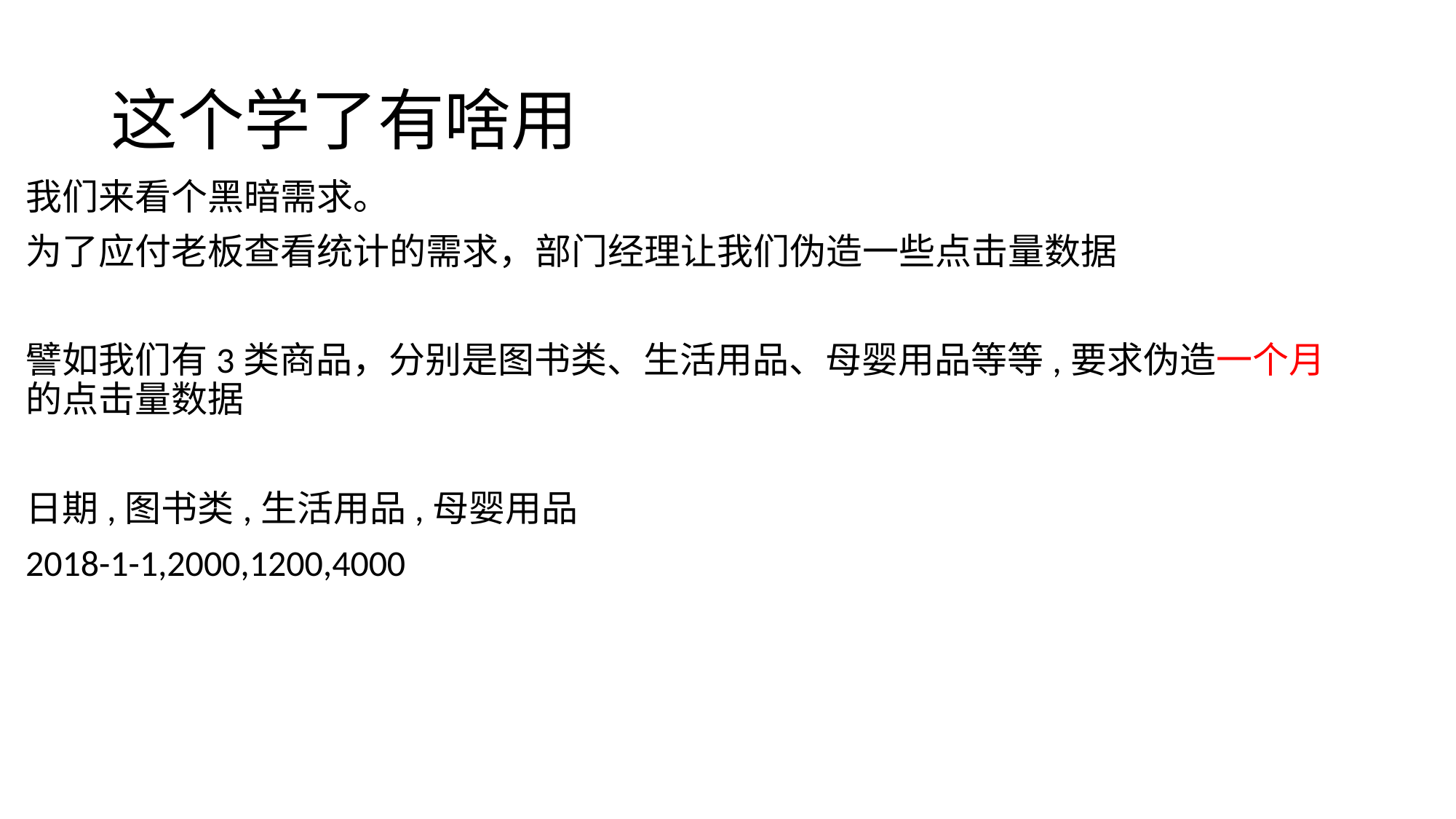

# 这个学了有啥用
我们来看个黑暗需求。
为了应付老板查看统计的需求，部门经理让我们伪造一些点击量数据

譬如我们有3类商品，分别是图书类、生活用品、母婴用品等等,要求伪造一个月的点击量数据

日期,图书类,生活用品,母婴用品
2018-1-1,2000,1200,4000